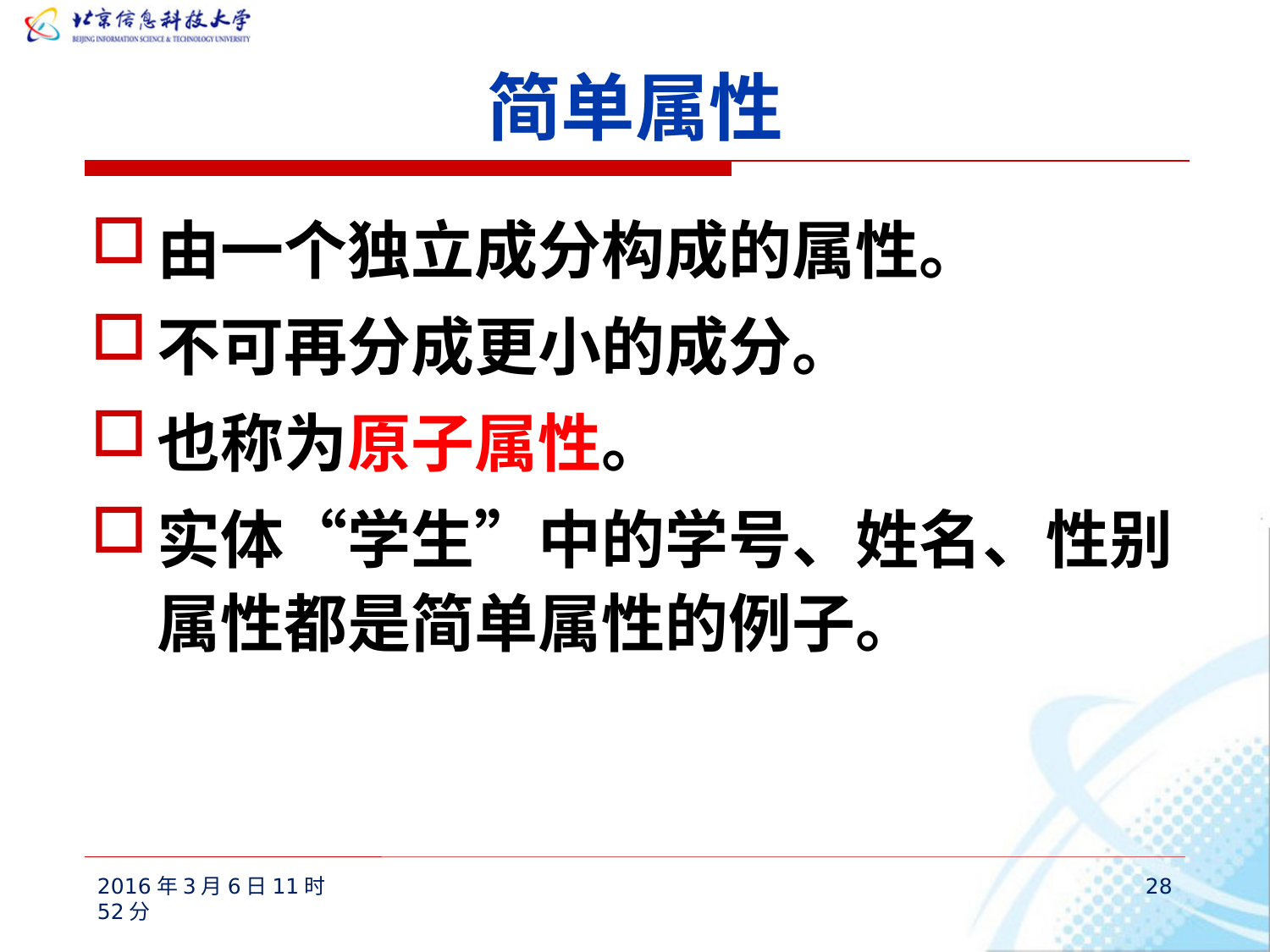

# 简单属性
由一个独立成分构成的属性。
不可再分成更小的成分。
也称为原子属性。
实体“学生”中的学号、姓名、性别属性都是简单属性的例子。
2016年3月6日11时52分
28